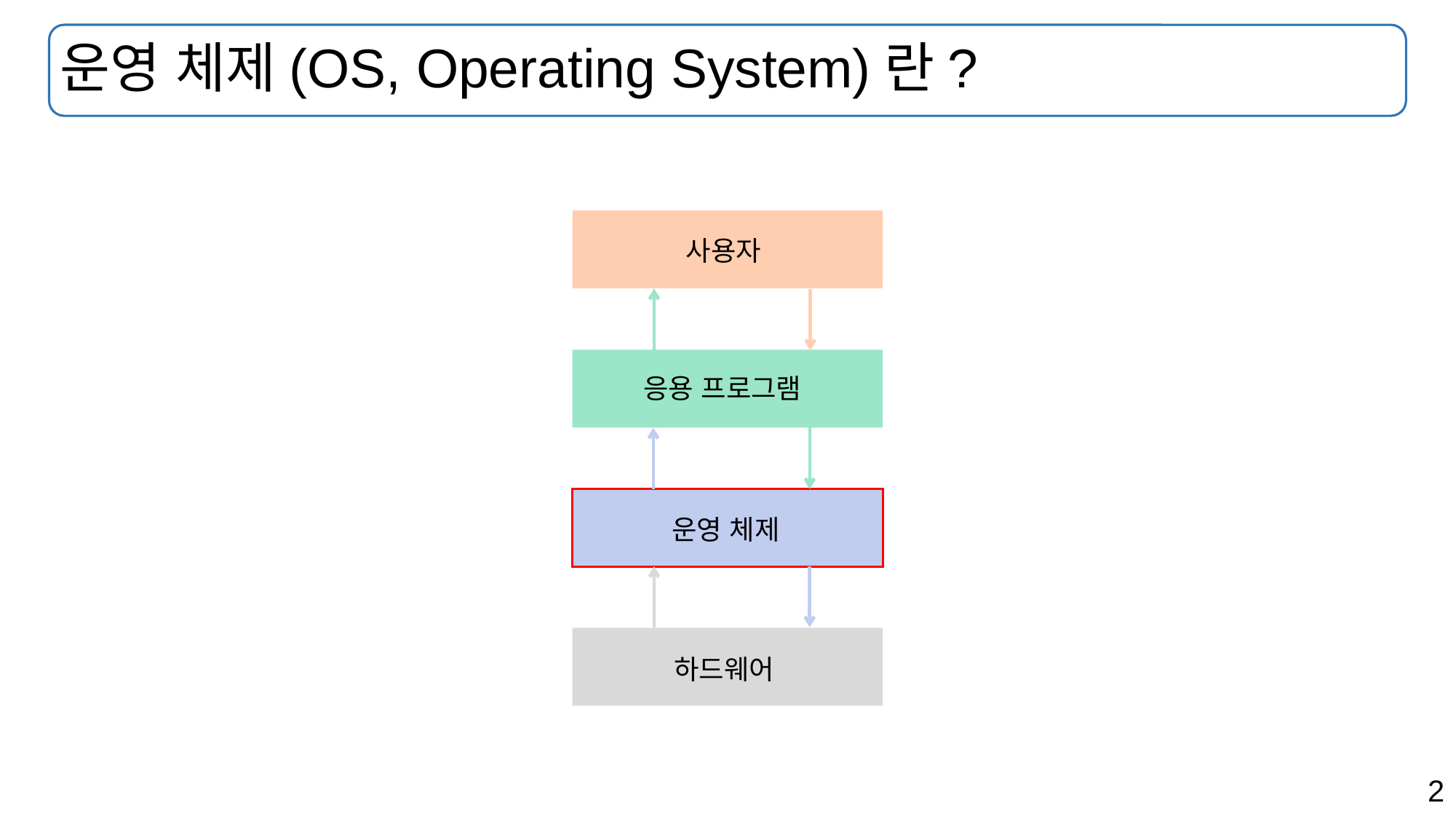

# 운영 체제(OS, Operating System)란?

사용자
응용 프로그램
운영 체제
하드웨어